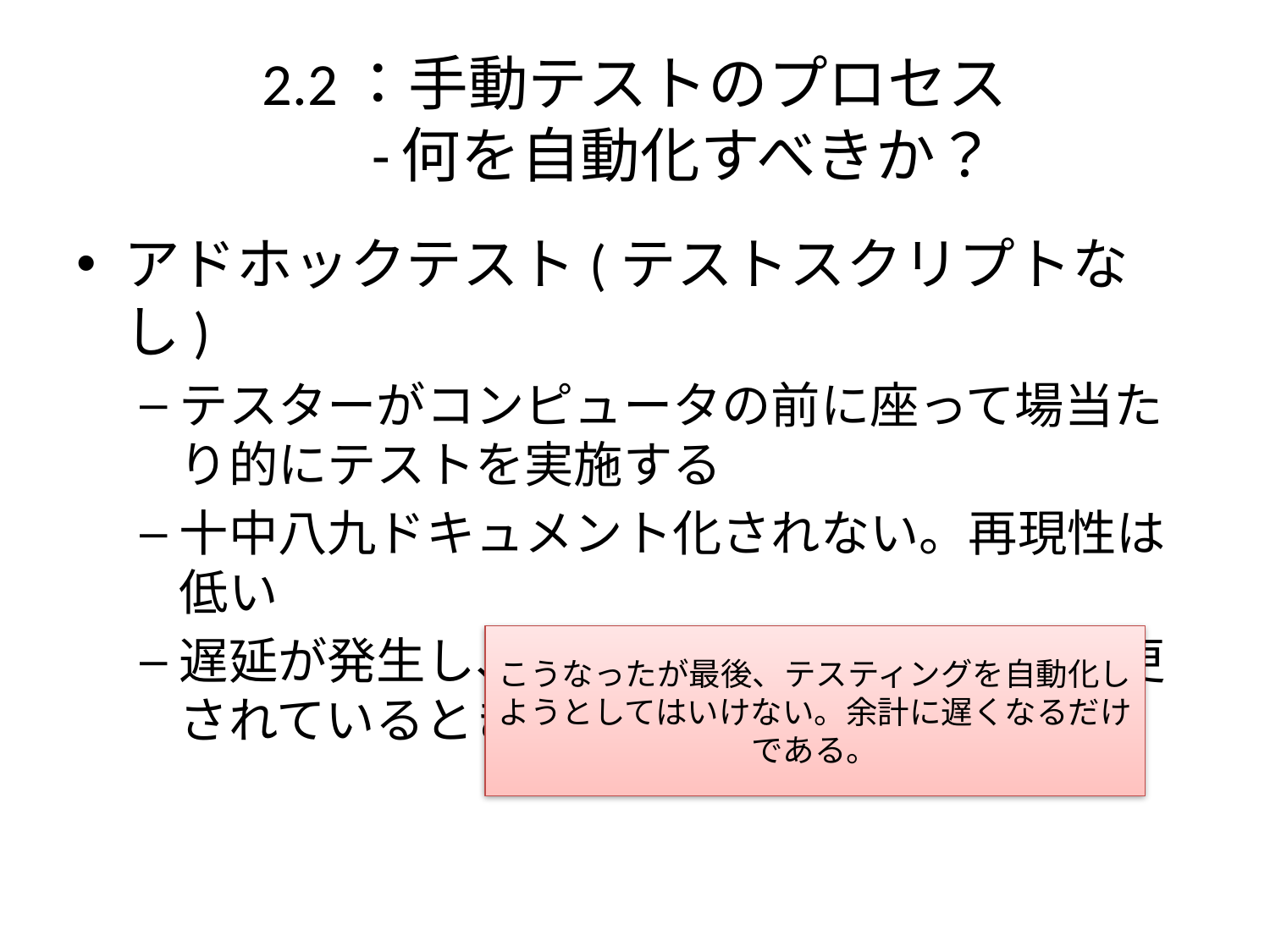

# 2.2：手動テストのプロセス -何を自動化すべきか？
アドホックテスト(テストスクリプトなし)
テスターがコンピュータの前に座って場当たり的にテストを実施する
十中八九ドキュメント化されない。再現性は低い
遅延が発生し、仕様はなく、要件はまだ変更されているときに陥りやすい
こうなったが最後、テスティングを自動化しようとしてはいけない。余計に遅くなるだけである。